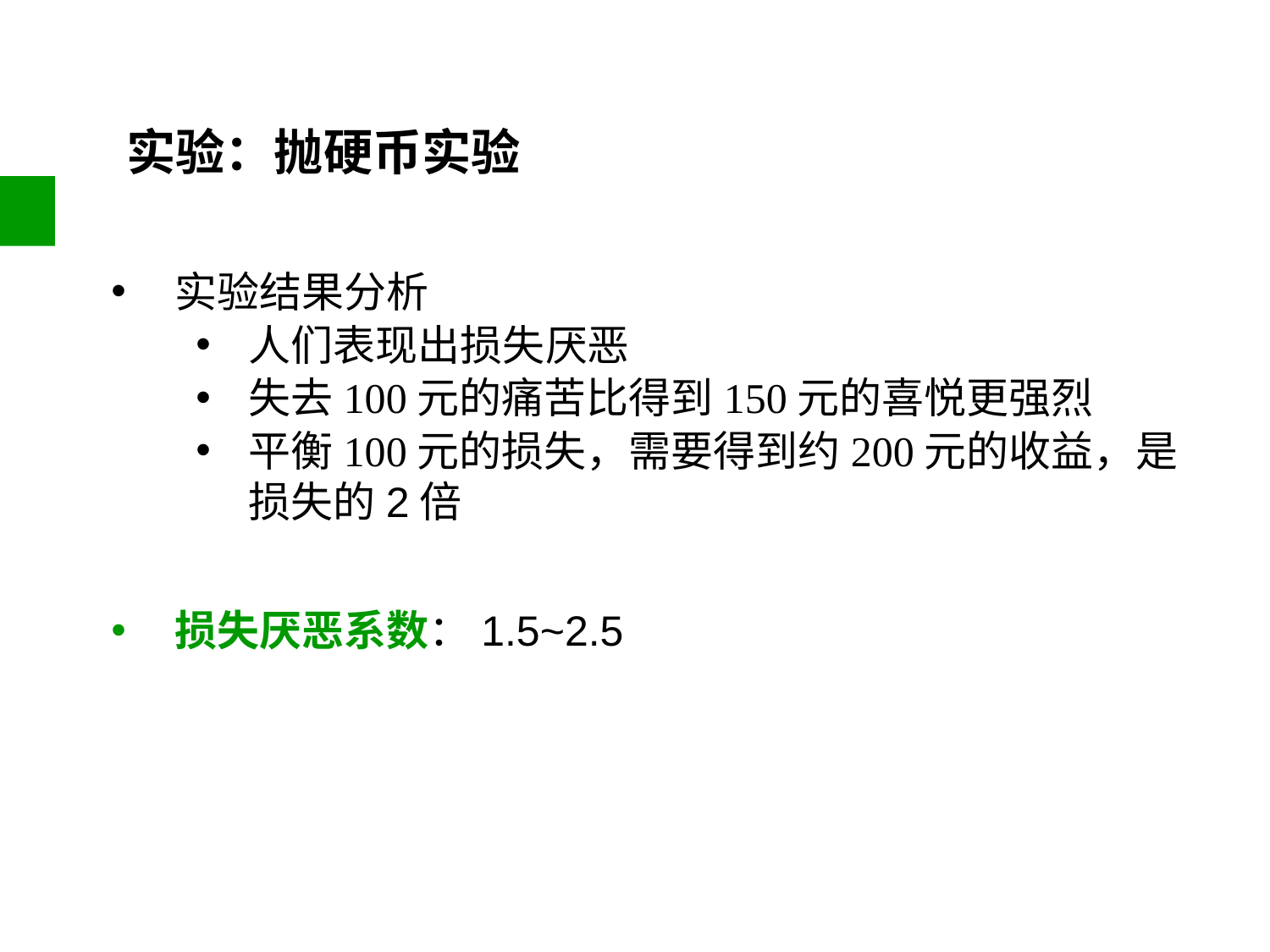

# 实验：抛硬币实验

实验结果分析
人们表现出损失厌恶
失去100元的痛苦比得到150元的喜悦更强烈
平衡100元的损失，需要得到约200元的收益，是损失的2倍

损失厌恶系数：1.5~2.5

26